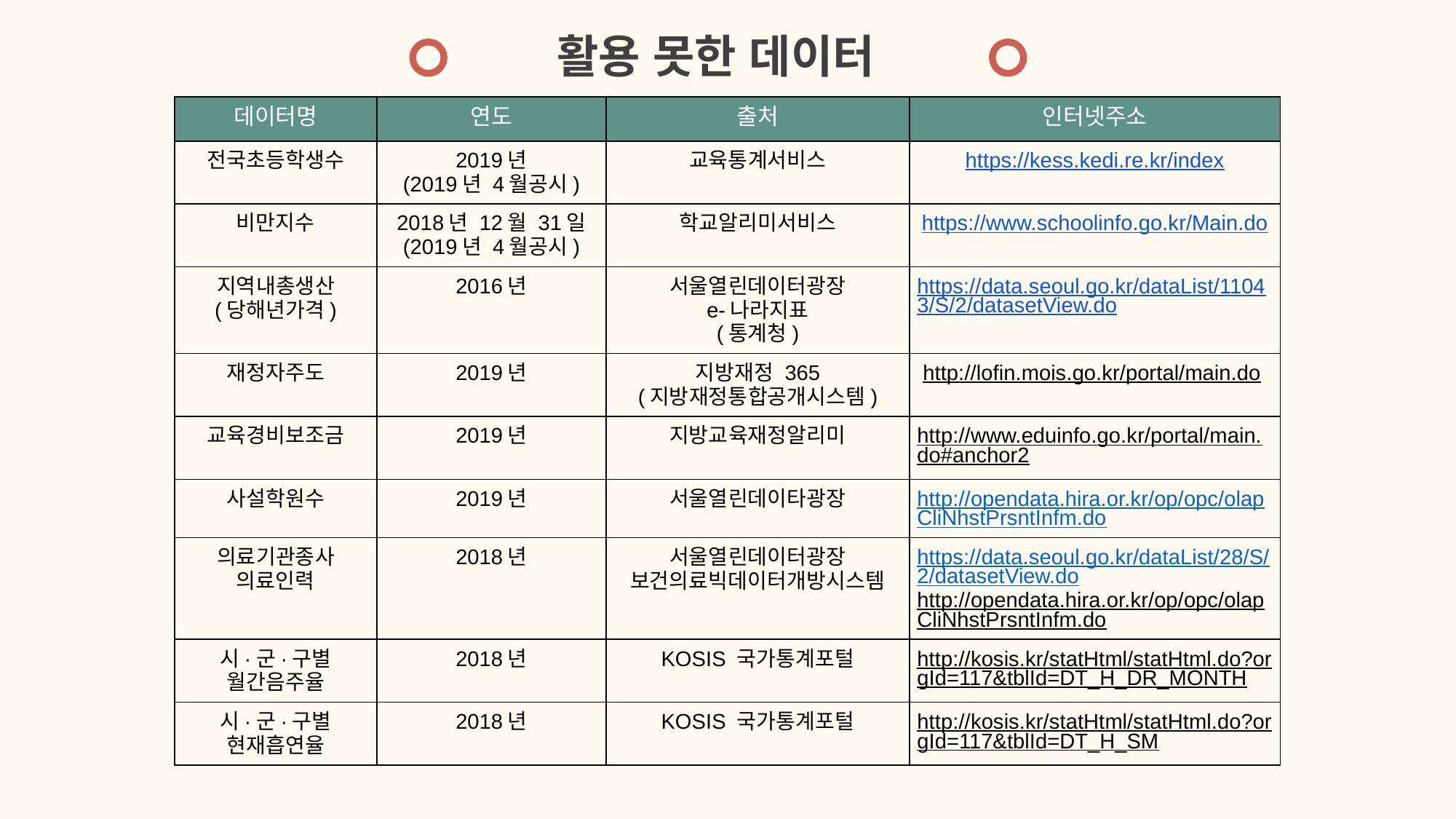

활용 못한 데이터

| 데이터명 | 연도 | 출처 | 인터넷주소 |
| --- | --- | --- | --- |
| 전국초등학생수 | 2019년 (2019년 4월공시) | 교육통계서비스 | https://kess.kedi.re.kr/index |
| 비만지수 | 2018년 12월 31일 (2019년 4월공시) | 학교알리미서비스 | https://www.schoolinfo.go.kr/Main.do |
| 지역내총생산 (당해년가격) | 2016년 | 서울열린데이터광장 e-나라지표 (통계청) | https://data.seoul.go.kr/dataList/11043/S/2/datasetView.do |
| 재정자주도 | 2019년 | 지방재정 365 (지방재정통합공개시스템) | http://lofin.mois.go.kr/portal/main.do |
| 교육경비보조금 | 2019년 | 지방교육재정알리미 | http://www.eduinfo.go.kr/portal/main.do#anchor2 |
| 사설학원수 | 2019년 | 서울열린데이타광장 | http://opendata.hira.or.kr/op/opc/olapCliNhstPrsntInfm.do |
| 의료기관종사 의료인력 | 2018년 | 서울열린데이터광장 보건의료빅데이터개방시스템 | https://data.seoul.go.kr/dataList/28/S/2/datasetView.do http://opendata.hira.or.kr/op/opc/olapCliNhstPrsntInfm.do |
| 시·군·구별 월간음주율 | 2018년 | KOSIS 국가통계포털 | http://kosis.kr/statHtml/statHtml.do?orgId=117&tblId=DT\_H\_DR\_MONTH |
| 시·군·구별 현재흡연율 | 2018년 | KOSIS 국가통계포털 | http://kosis.kr/statHtml/statHtml.do?orgId=117&tblId=DT\_H\_SM |